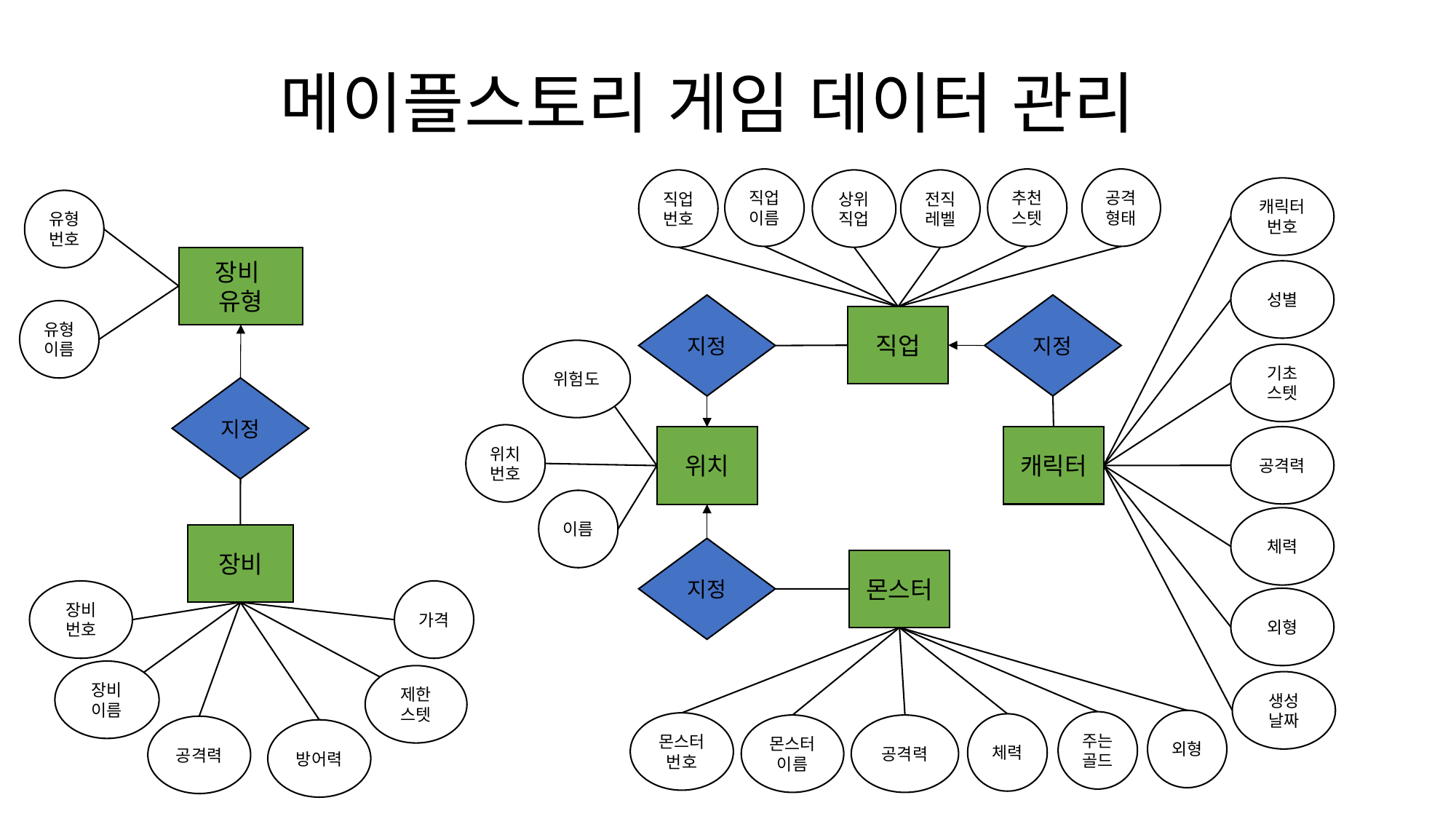

# 메이플스토리 게임 데이터 관리
직업 이름
추천 스텟
공격 형태
직업번호
상위
직업
전직 레벨
캐릭터 번호
유형 번호
장비
유형
성별
지정
지정
유형 이름
직업
위험도
기초 스텟
지정
위치 번호
공격력
캐릭터
위치
이름
체력
장비
지정
몬스터
장비
번호
가격
외형
장비
이름
제한 스텟
생성
날짜
외형
주는
골드
몬스터 번호
체력
몬스터
이름
공격력
공격력
방어력